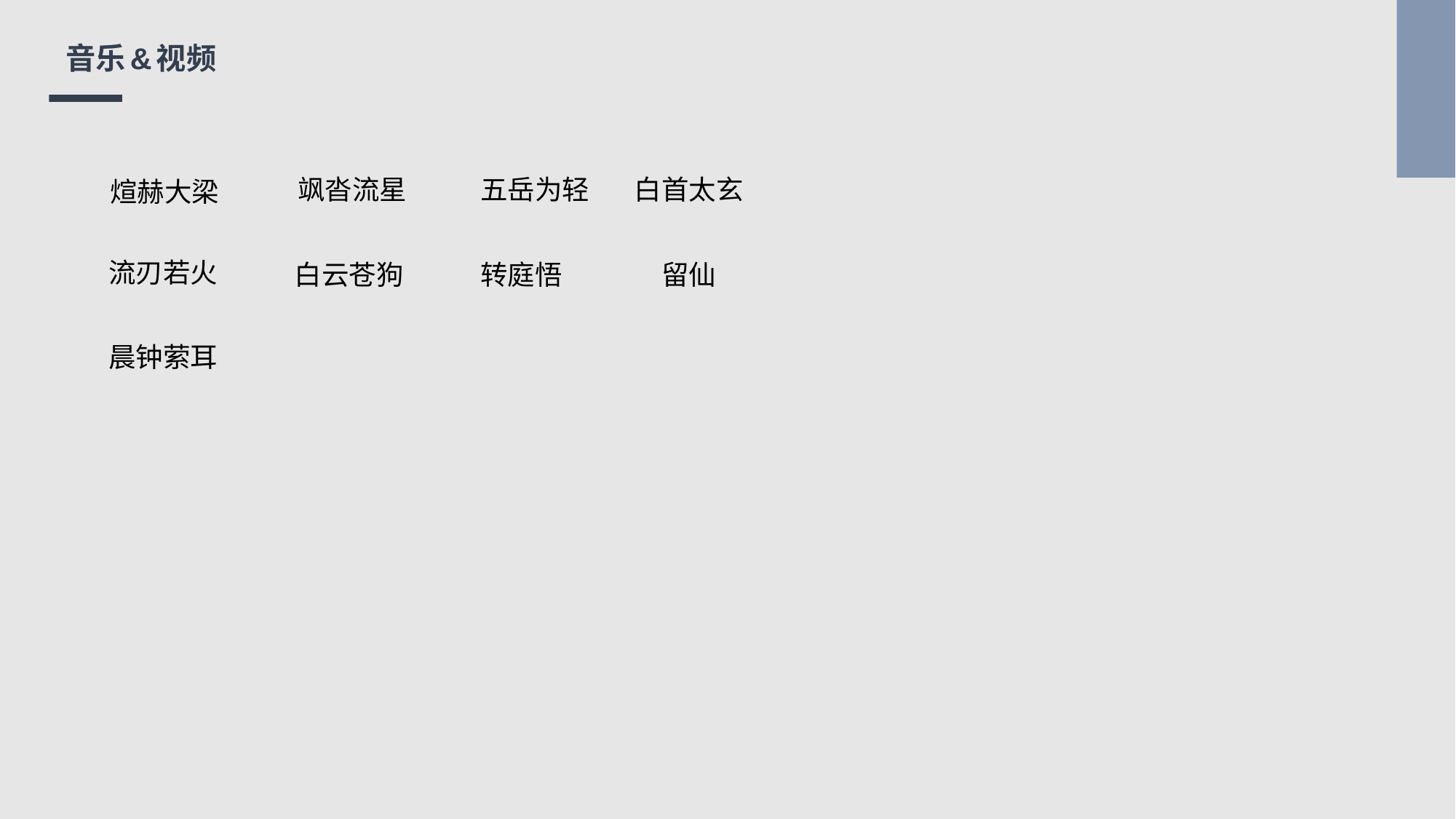

# 音乐&视频
飒沓流星
五岳为轻
白首太玄
煊赫大梁
流刃若火
白云苍狗
转庭悟
留仙
晨钟萦耳